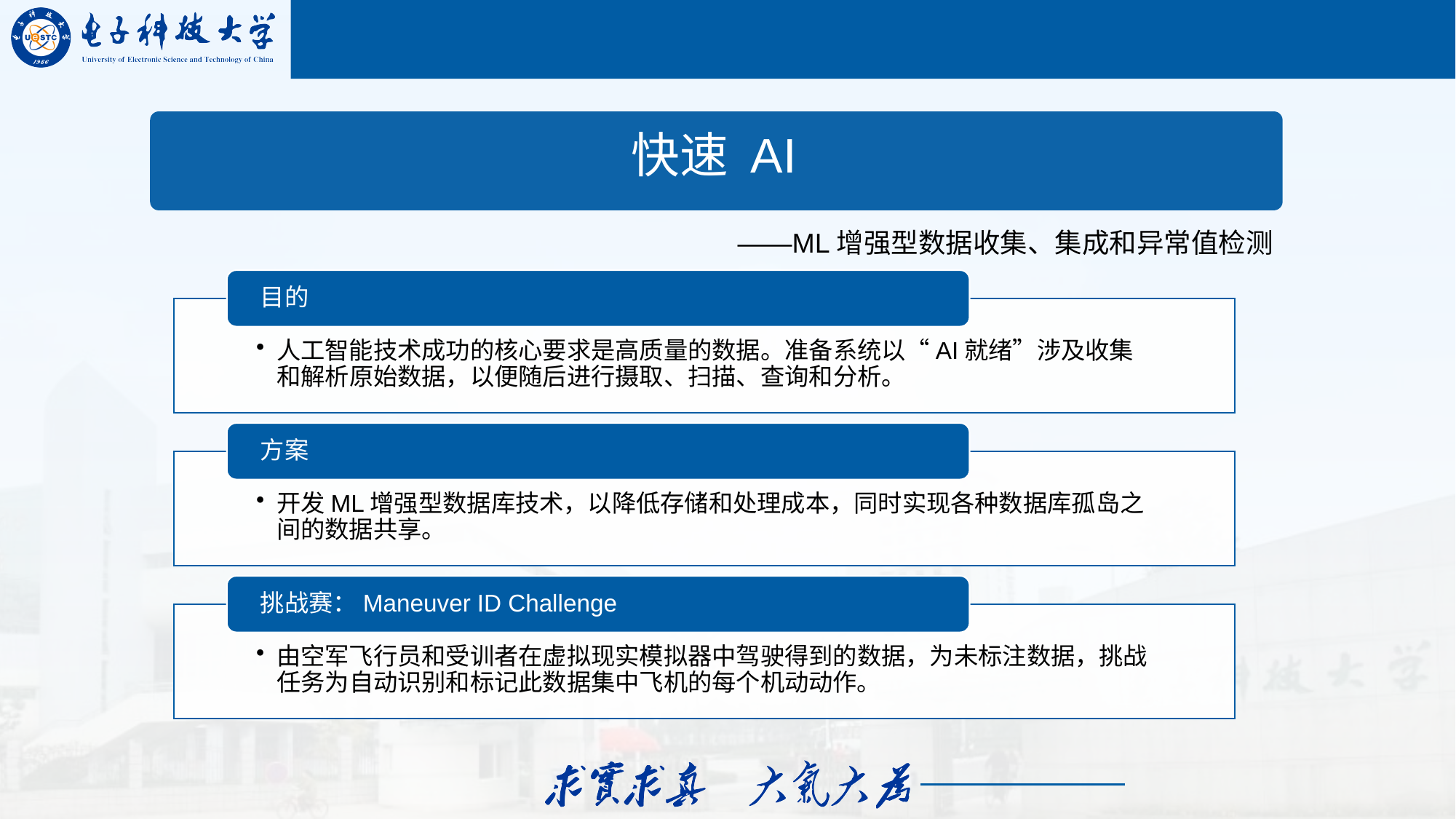

快速 AI
——ML增强型数据收集、集成和异常值检测
人工智能技术成功的核心要求是高质量的数据。准备系统以“AI就绪”涉及收集和解析原始数据，以便随后进行摄取、扫描、查询和分析。
目的
开发ML增强型数据库技术，以降低存储和处理成本，同时实现各种数据库孤岛之间的数据共享。
方案
由空军飞行员和受训者在虚拟现实模拟器中驾驶得到的数据，为未标注数据，挑战任务为自动识别和标记此数据集中飞机的每个机动动作。
挑战赛：Maneuver ID Challenge